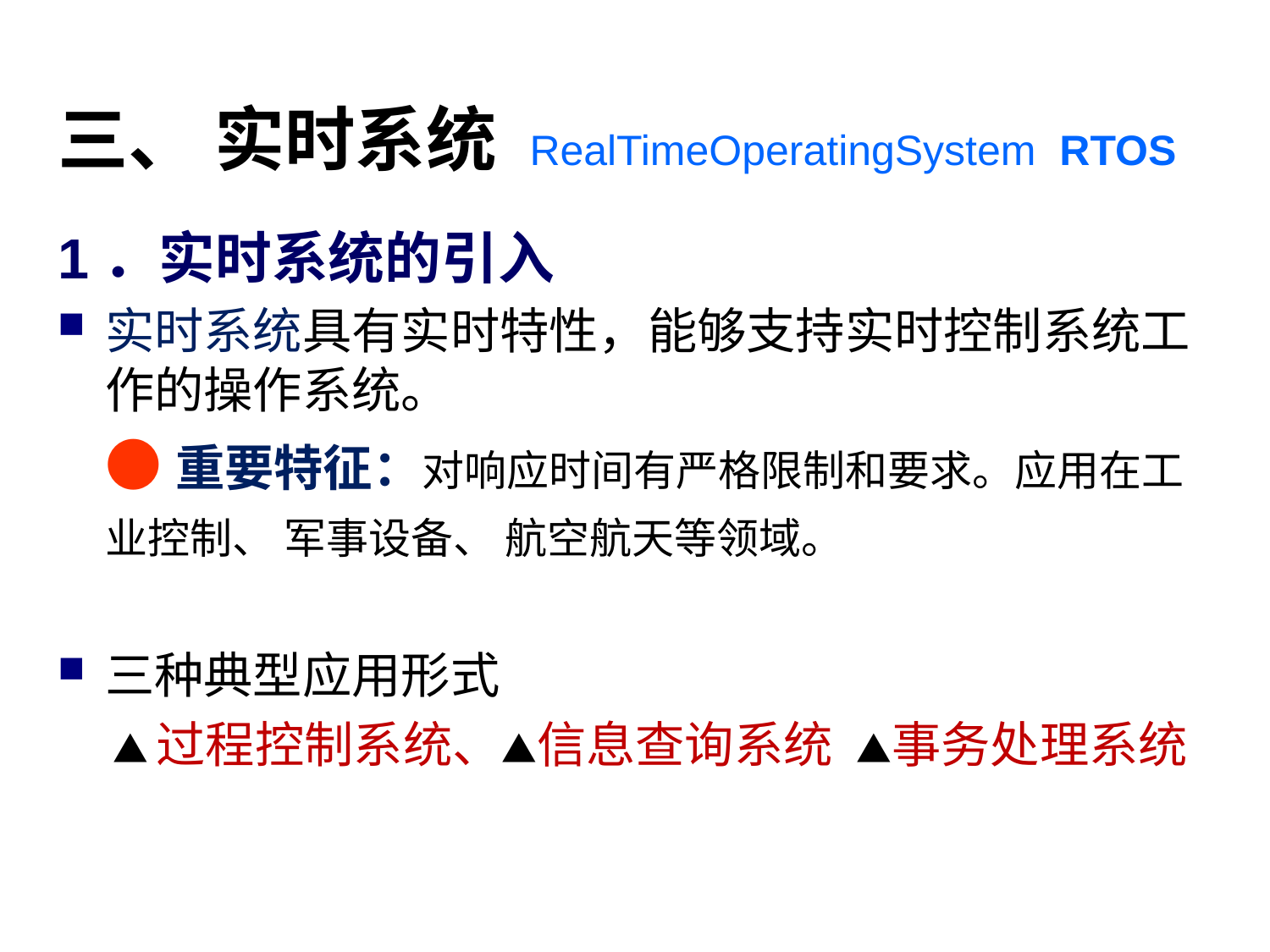

# 三、 实时系统 RealTimeOperatingSystem  RTOS
1．实时系统的引入
实时系统具有实时特性，能够支持实时控制系统工作的操作系统。
     ●重要特征：对响应时间有严格限制和要求。应用在工业控制、 军事设备、 航空航天等领域。

三种典型应用形式
     ▲过程控制系统、▲信息查询系统   ▲事务处理系统